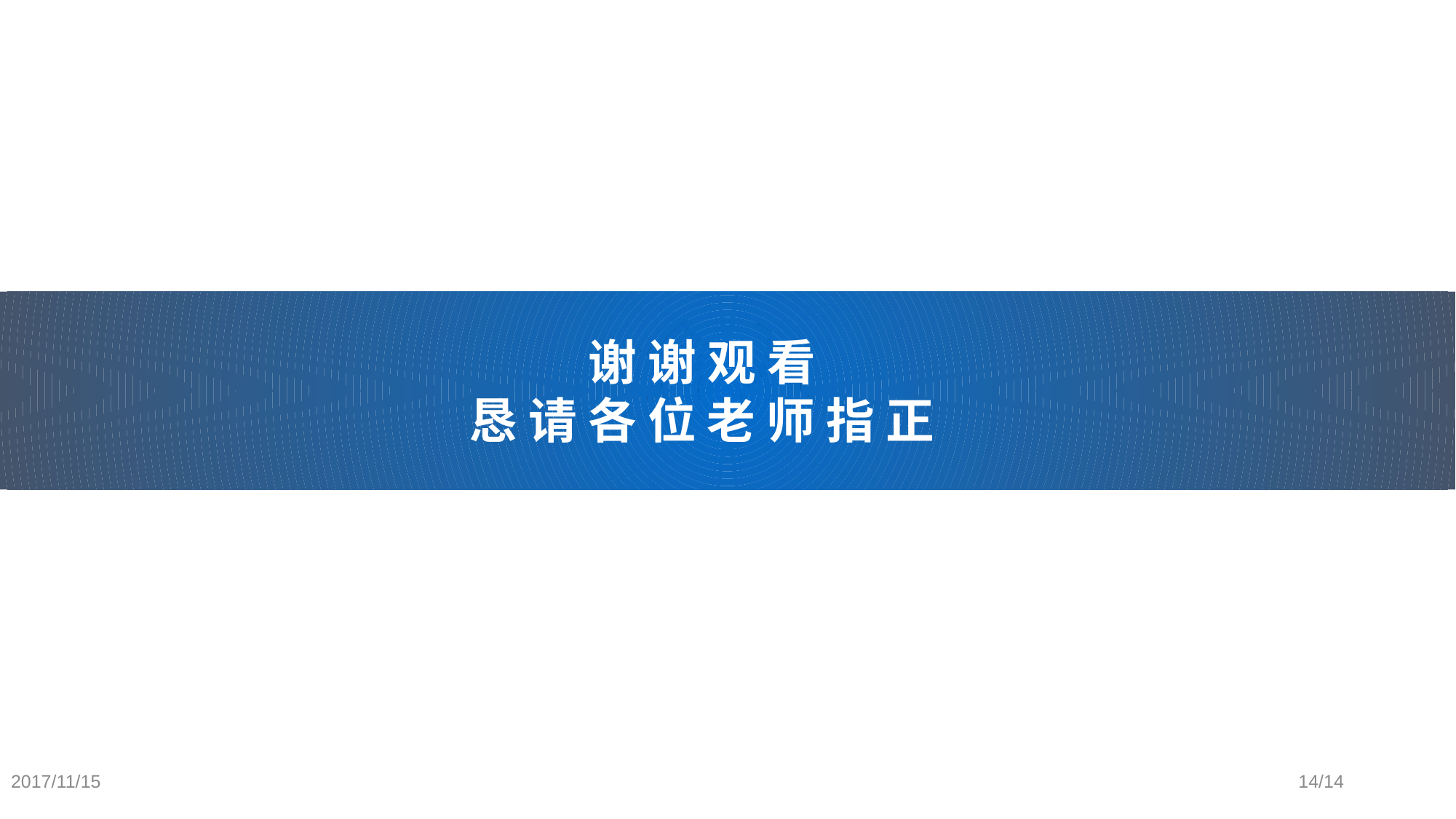

# 介入

谢 谢 观 看
恳 请 各 位 老 师 指 正
2017/11/15
14/14